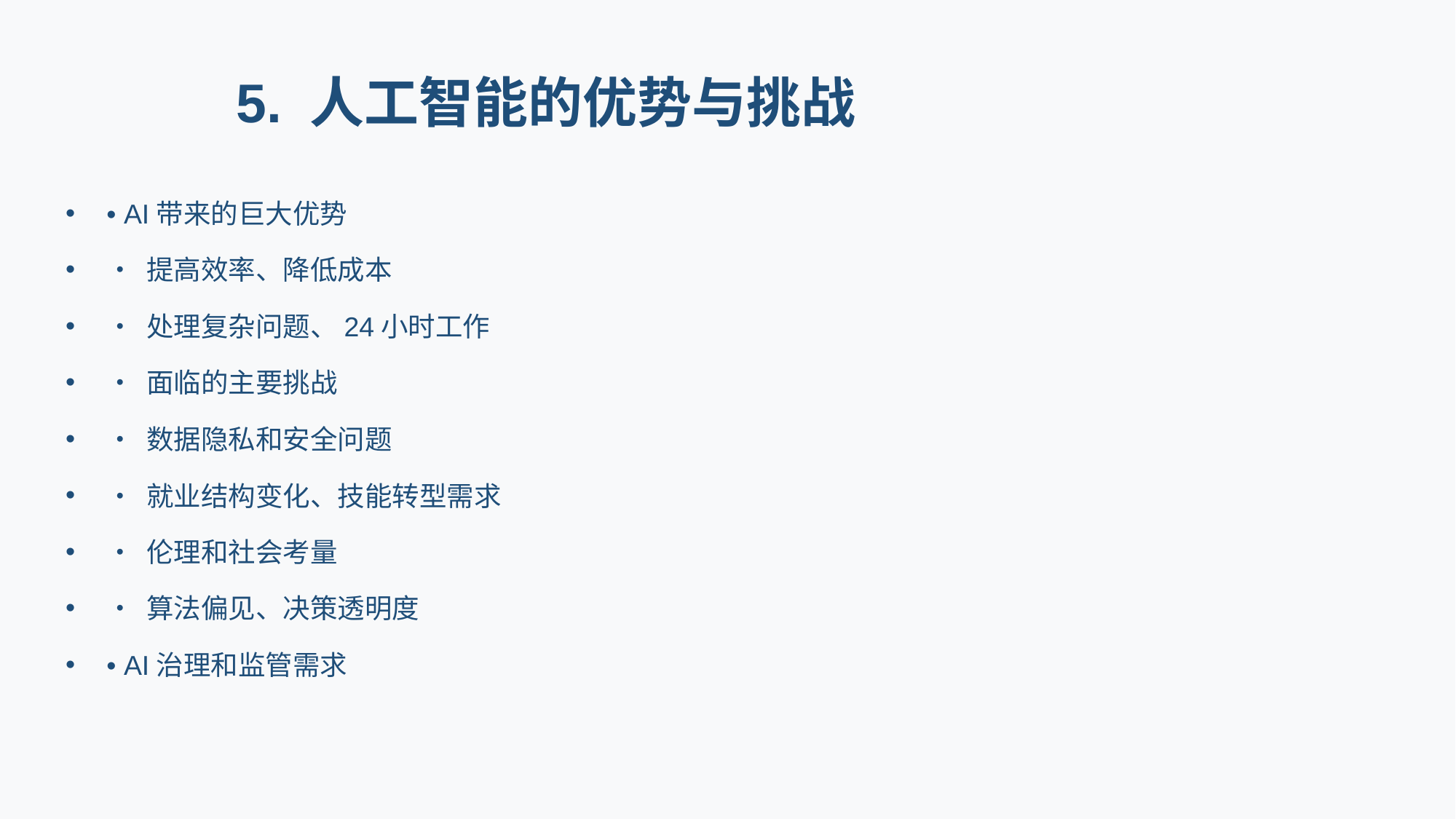

# 5. 人工智能的优势与挑战
• AI带来的巨大优势
• 提高效率、降低成本
• 处理复杂问题、24小时工作
• 面临的主要挑战
• 数据隐私和安全问题
• 就业结构变化、技能转型需求
• 伦理和社会考量
• 算法偏见、决策透明度
• AI治理和监管需求